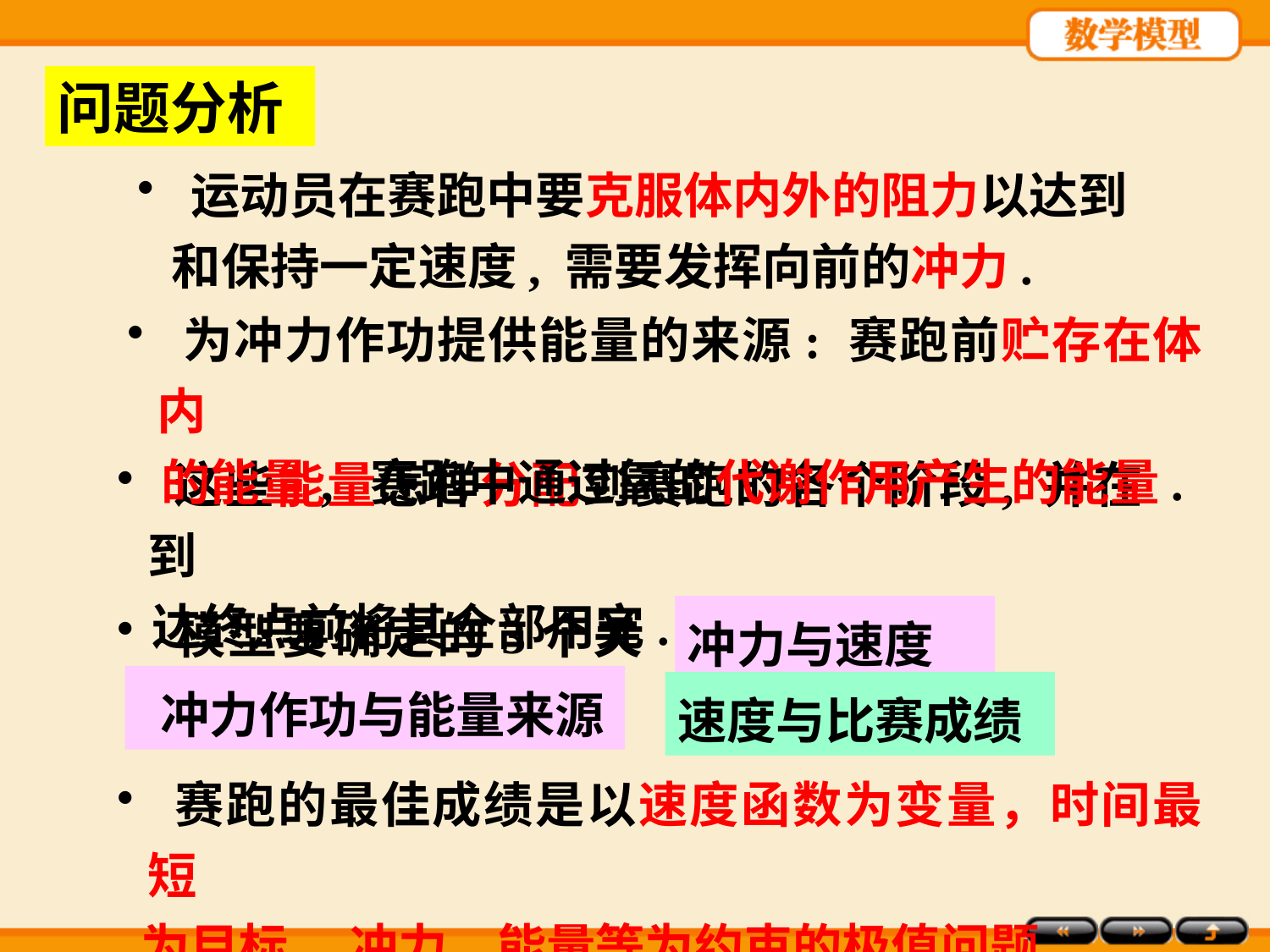

问题分析
 运动员在赛跑中要克服体内外的阻力以达到
  和保持一定速度, 需要发挥向前的冲力.
 为冲力作功提供能量的来源: 赛跑前贮存在体内
  的能量,  赛跑中通过氧的代谢作用产生的能量.
 这些能量怎样分配到赛跑的各个阶段, 并在到
  达终点前将其全部用完.
 模型要确定的3个关系:
冲力与速度
 冲力作功与能量来源
速度与比赛成绩
 赛跑的最佳成绩是以速度函数为变量，时间最短
 为目标,  冲力、能量等为约束的极值问题.